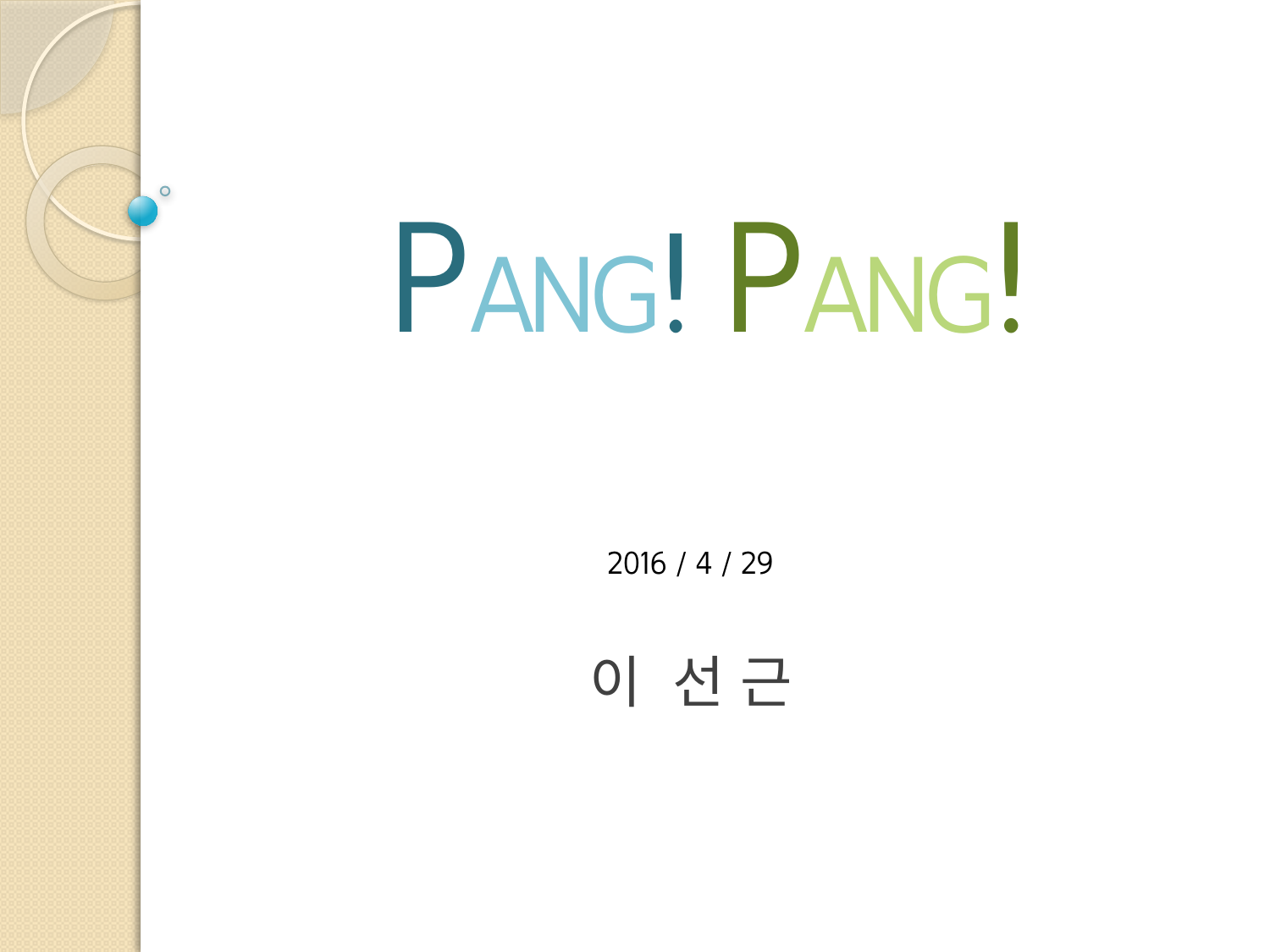

# PANG! PANG!
2016 / 4 / 29
이  선 근